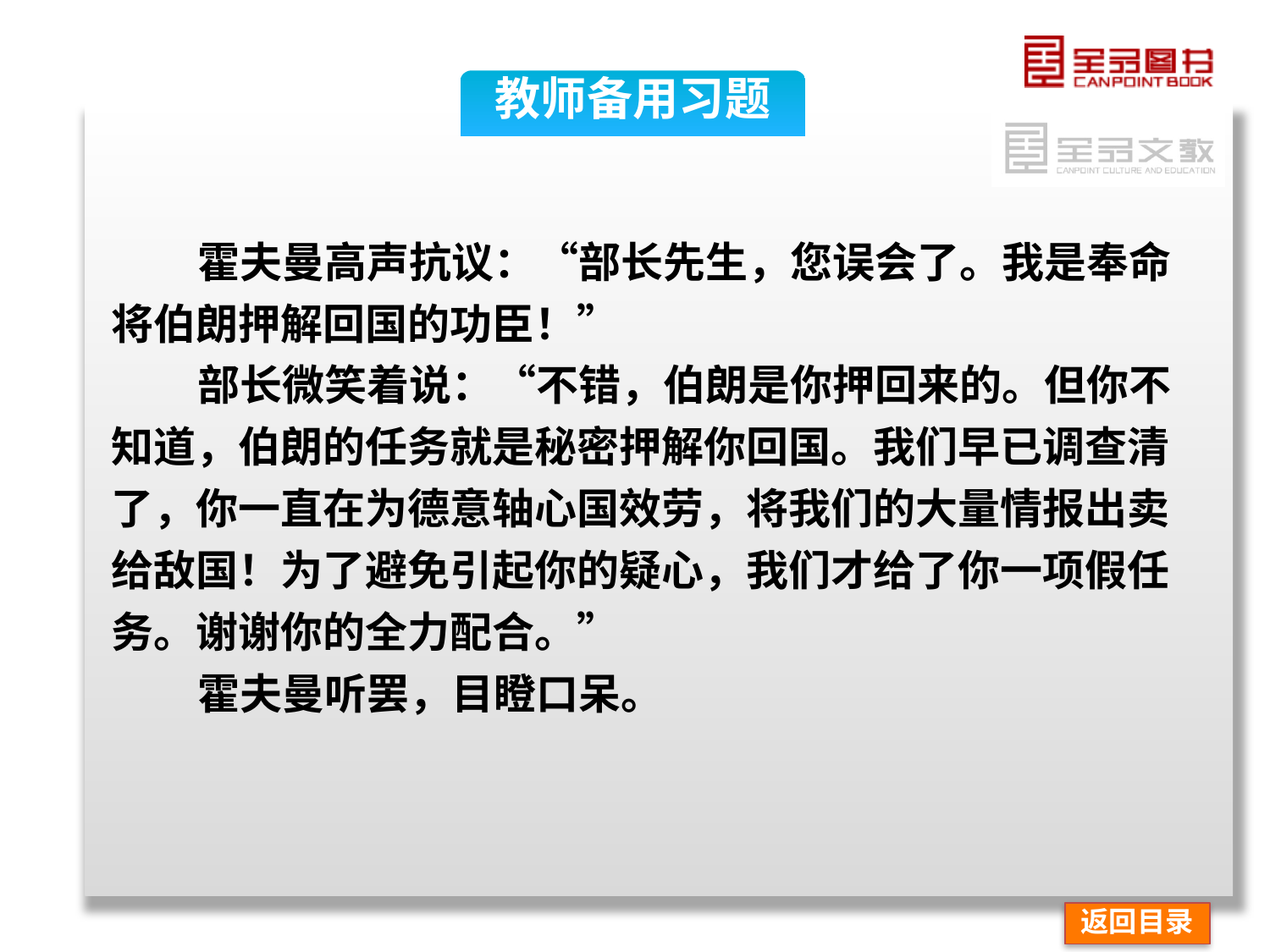

教师备用习题
霍夫曼高声抗议：“部长先生，您误会了。我是奉命将伯朗押解回国的功臣！”
部长微笑着说：“不错，伯朗是你押回来的。但你不知道，伯朗的任务就是秘密押解你回国。我们早已调查清了，你一直在为德意轴心国效劳，将我们的大量情报出卖给敌国！为了避免引起你的疑心，我们才给了你一项假任务。谢谢你的全力配合。”
霍夫曼听罢，目瞪口呆。
返回目录